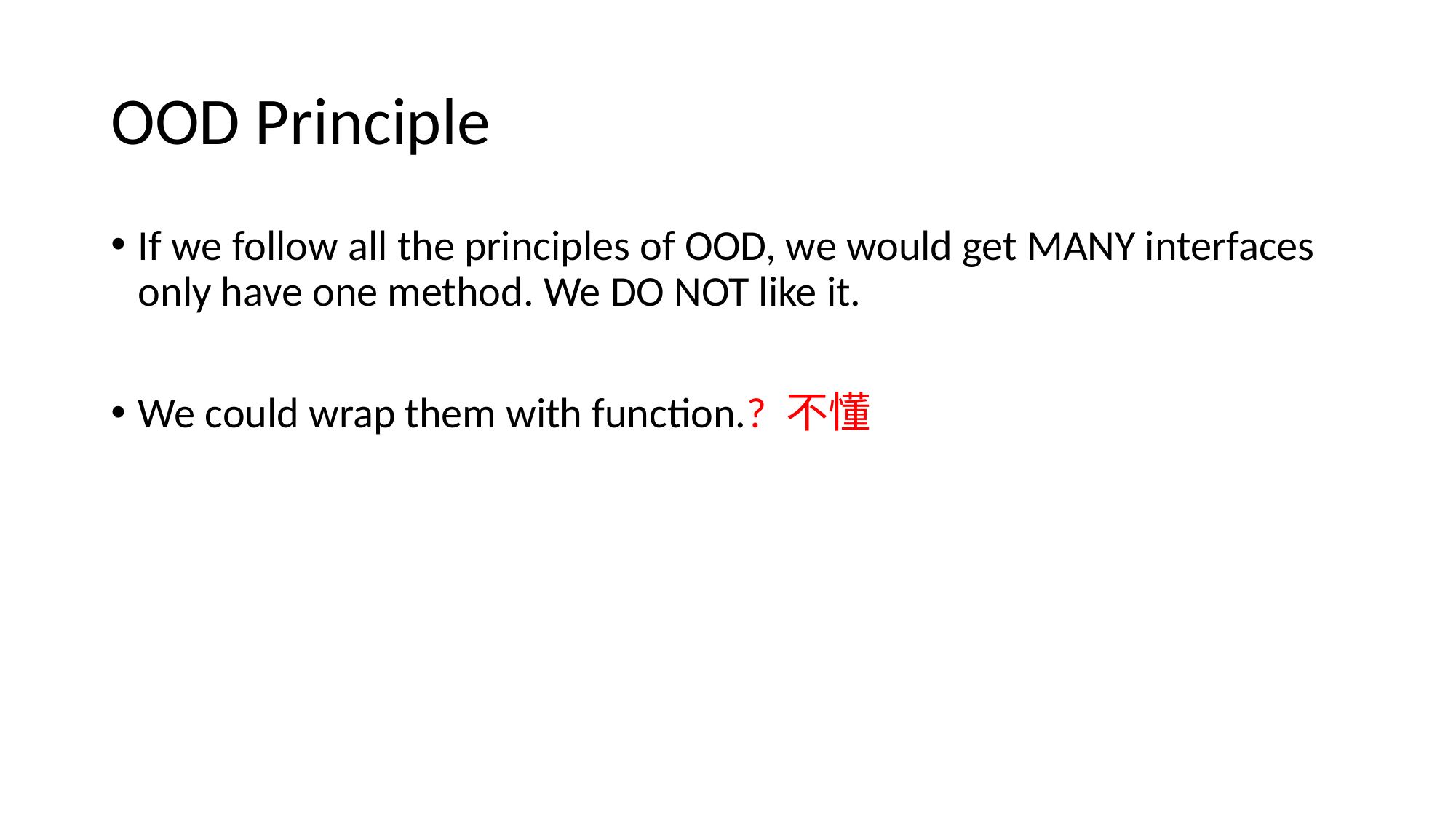

# OOD Principle
If we follow all the principles of OOD, we would get MANY interfaces only have one method. We DO NOT like it.

We could wrap them with function.? 不懂